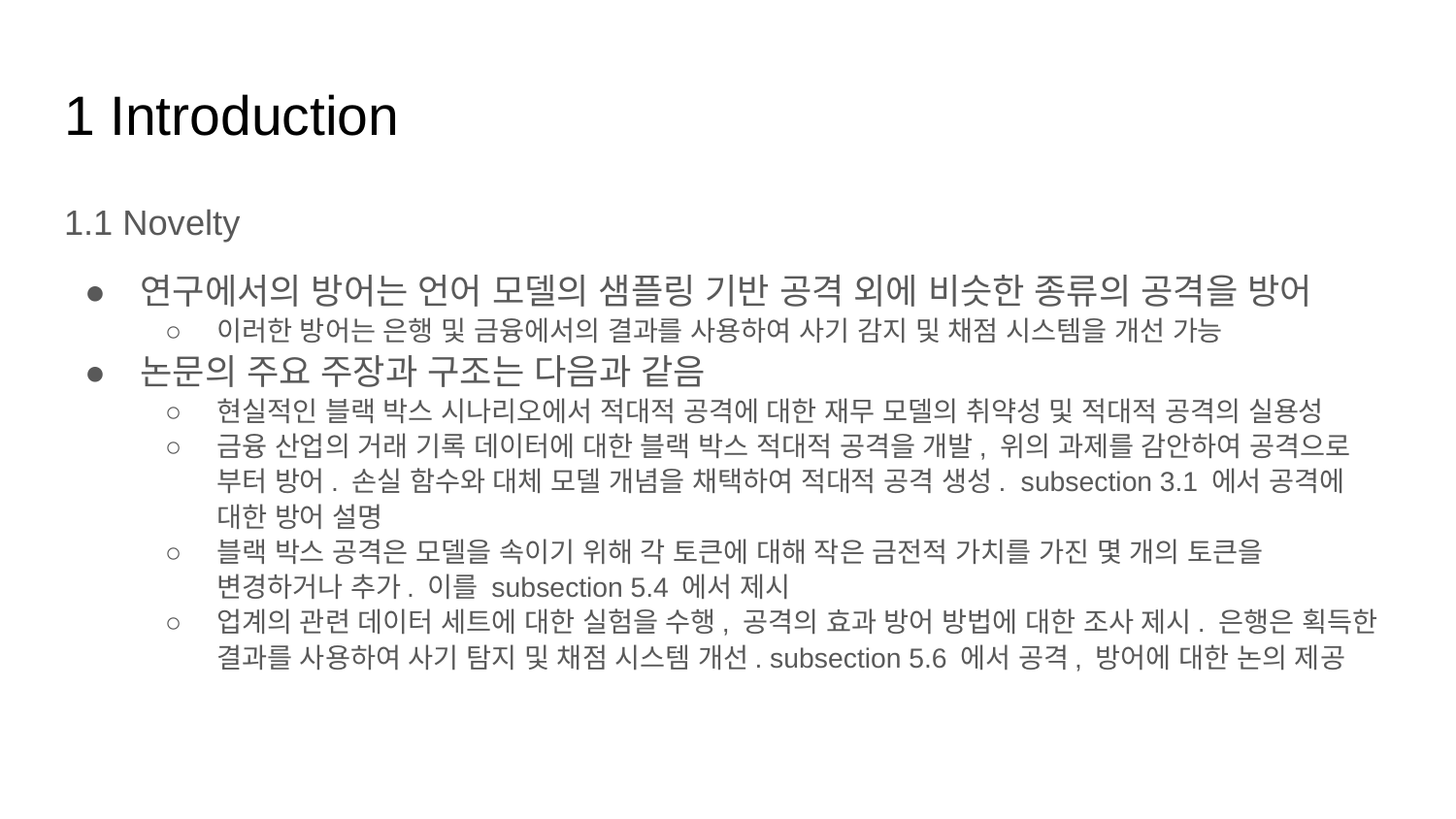

# 1 Introduction
1.1 Novelty
연구에서의 방어는 언어 모델의 샘플링 기반 공격 외에 비슷한 종류의 공격을 방어
이러한 방어는 은행 및 금융에서의 결과를 사용하여 사기 감지 및 채점 시스템을 개선 가능
논문의 주요 주장과 구조는 다음과 같음
현실적인 블랙 박스 시나리오에서 적대적 공격에 대한 재무 모델의 취약성 및 적대적 공격의 실용성
금융 산업의 거래 기록 데이터에 대한 블랙 박스 적대적 공격을 개발, 위의 과제를 감안하여 공격으로 부터 방어. 손실 함수와 대체 모델 개념을 채택하여 적대적 공격 생성.  subsection 3.1 에서 공격에 대한 방어 설명
블랙 박스 공격은 모델을 속이기 위해 각 토큰에 대해 작은 금전적 가치를 가진 몇 개의 토큰을 변경하거나 추가. 이를 subsection 5.4 에서 제시
업계의 관련 데이터 세트에 대한 실험을 수행, 공격의 효과 방어 방법에 대한 조사 제시. 은행은 획득한 결과를 사용하여 사기 탐지 및 채점 시스템 개선. subsection 5.6 에서 공격, 방어에 대한 논의 제공